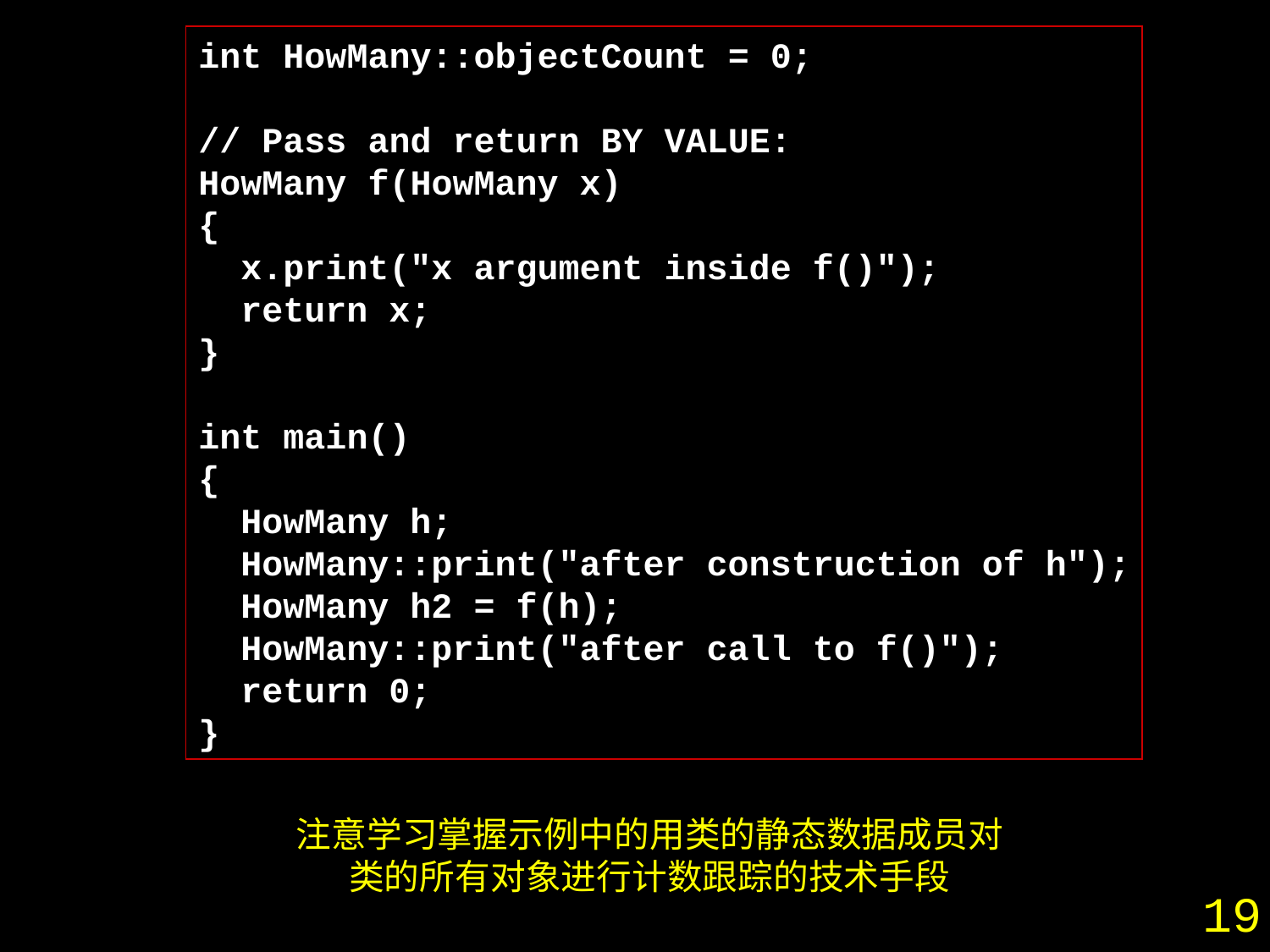

int HowMany::objectCount = 0;

// Pass and return BY VALUE:
HowMany f(HowMany x)
{
  x.print("x argument inside f()");
  return x;
}

int main()
{
  HowMany h;
  HowMany::print("after construction of h");
  HowMany h2 = f(h);
  HowMany::print("after call to f()");
  return 0;
}
注意学习掌握示例中的用类的静态数据成员对
类的所有对象进行计数跟踪的技术手段
19